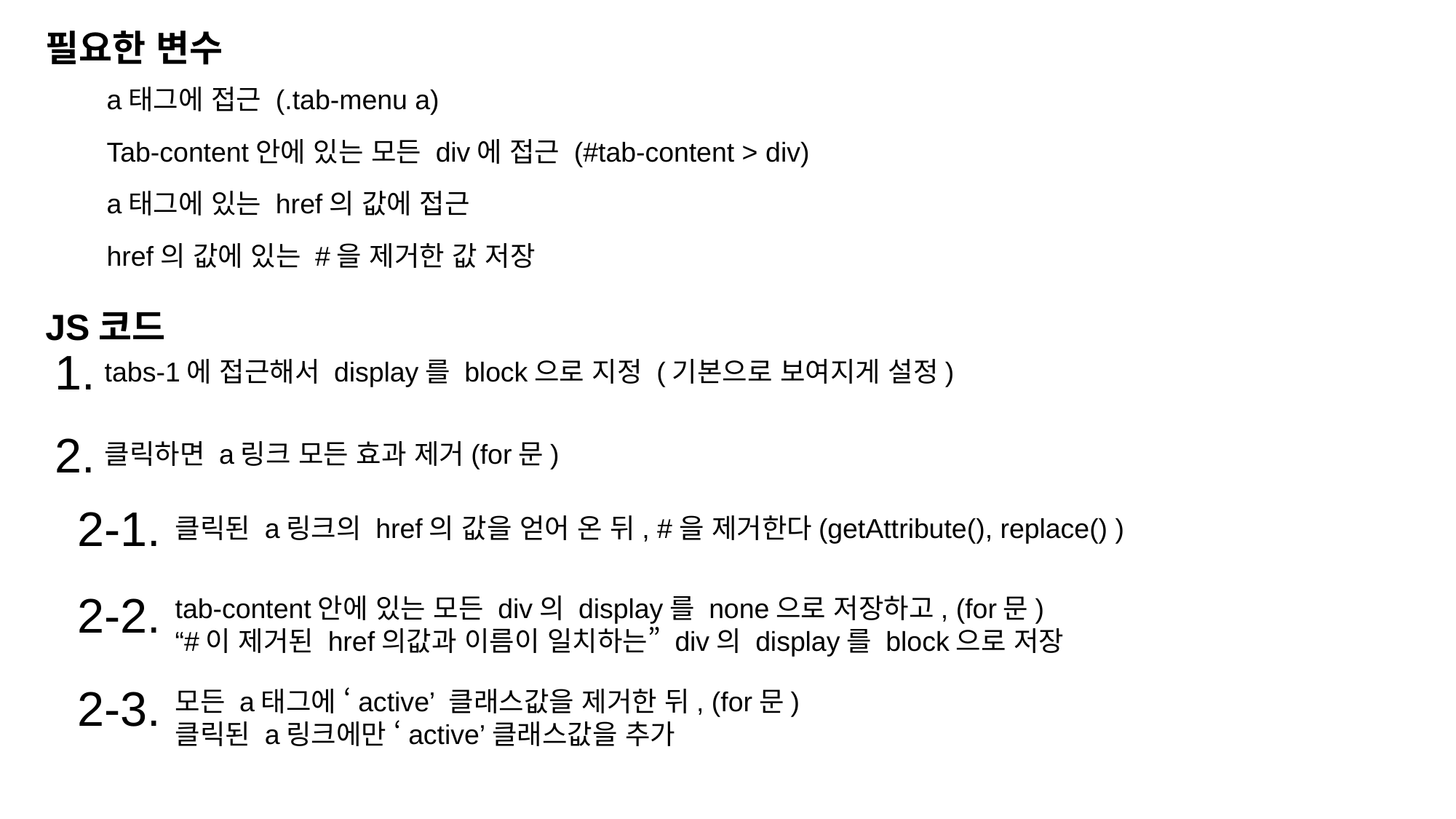

필요한 변수
a태그에 접근 (.tab-menu a)
Tab-content안에 있는 모든 div에 접근 (#tab-content > div)
a태그에 있는 href의 값에 접근
href의 값에 있는 #을 제거한 값 저장
JS코드
1.
tabs-1에 접근해서 display를 block으로 지정 (기본으로 보여지게 설정)
2.
클릭하면 a링크 모든 효과 제거(for문)
2-1.
클릭된 a링크의 href의 값을 얻어 온 뒤, #을 제거한다(getAttribute(), replace() )
2-2.
tab-content안에 있는 모든 div의 display를 none으로 저장하고, (for문)
“#이 제거된 href의값과 이름이 일치하는” div의 display를 block으로 저장
2-3.
모든 a태그에 ‘active’ 클래스값을 제거한 뒤, (for문)
클릭된 a링크에만 ‘active’클래스값을 추가